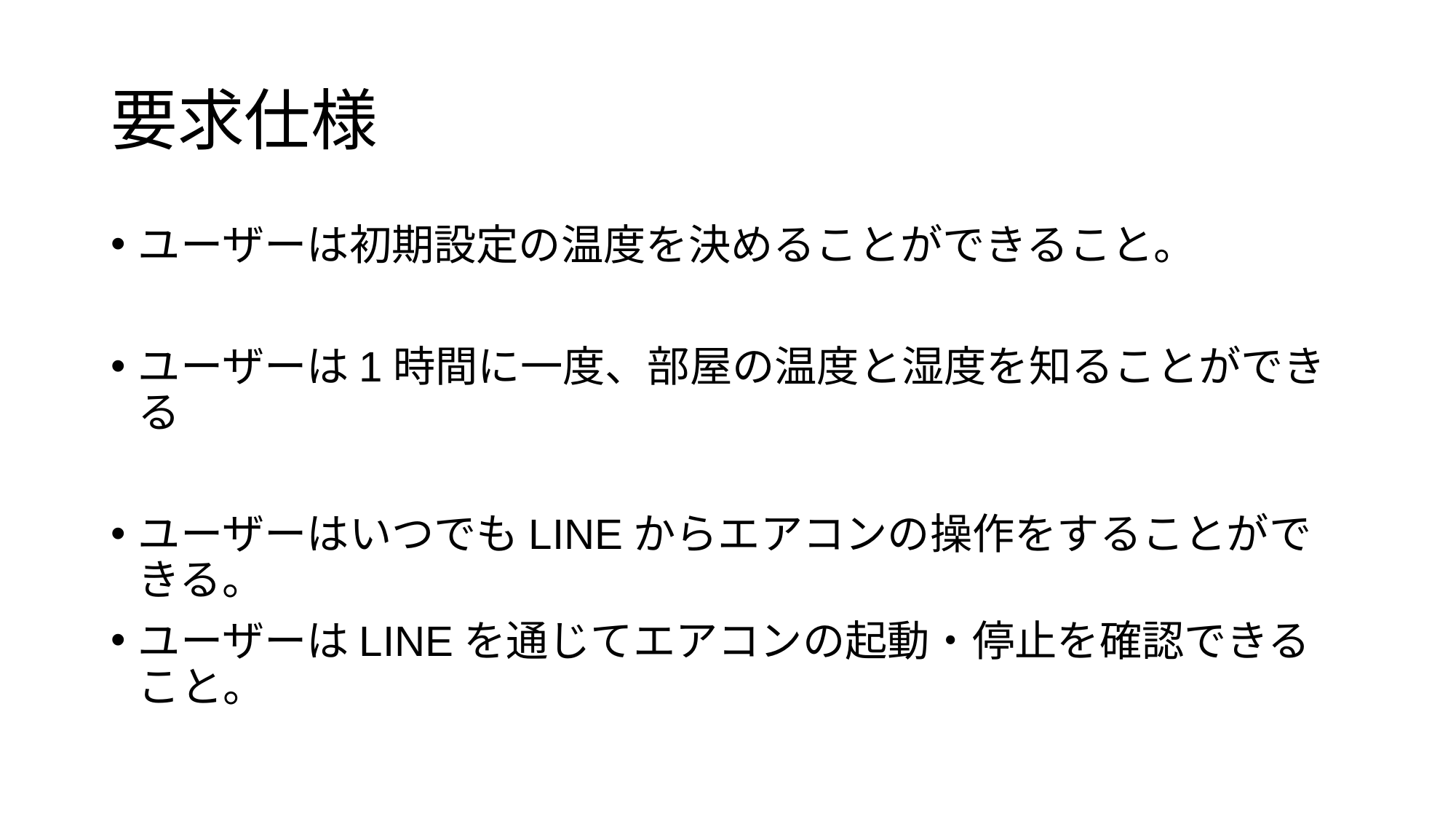

# 要求仕様
ユーザーは初期設定の温度を決めることができること。

ユーザーは1時間に一度、部屋の温度と湿度を知ることができる

ユーザーはいつでもLINEからエアコンの操作をすることができる。
ユーザーはLINEを通じてエアコンの起動・停止を確認できること。